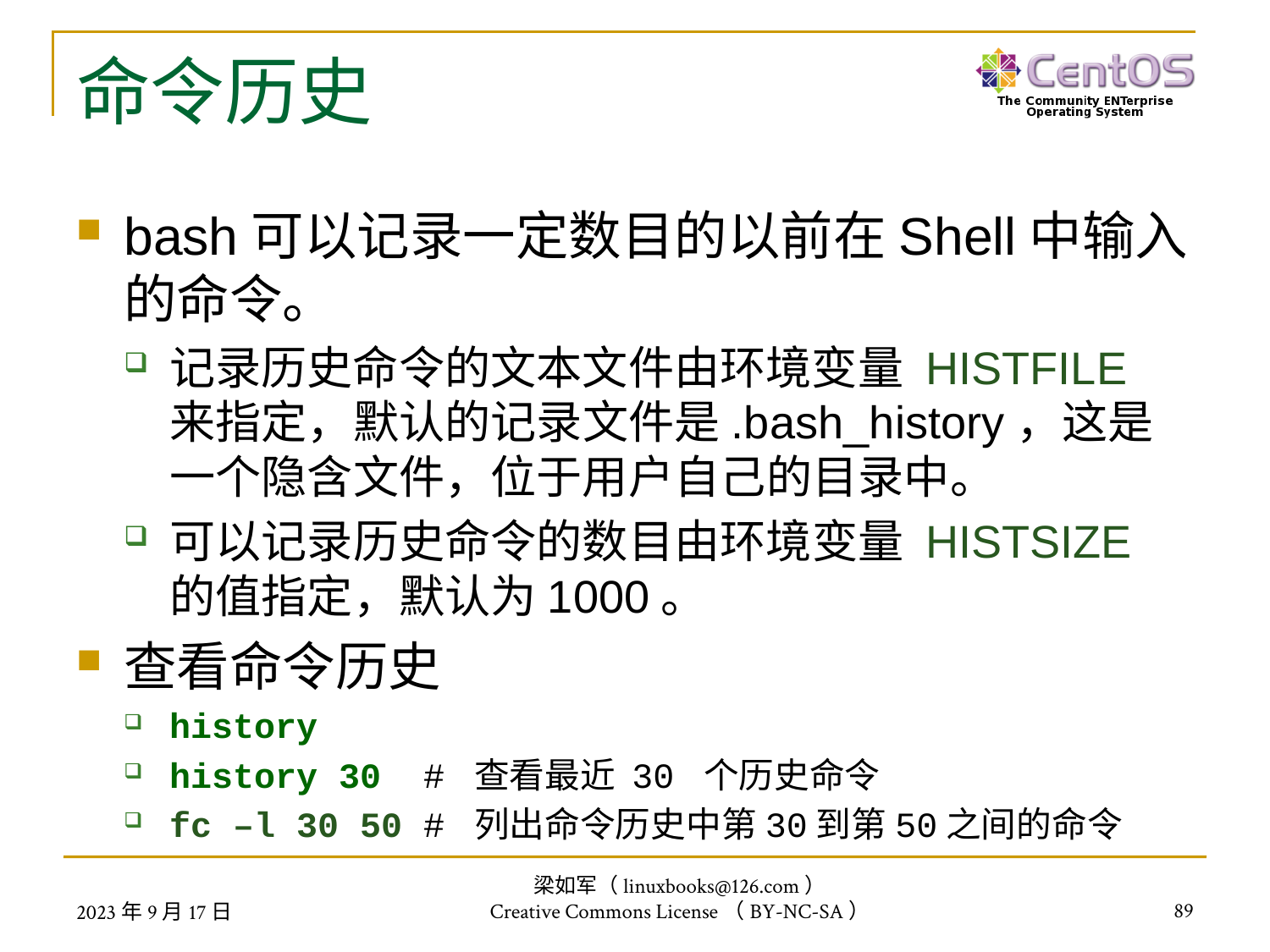

# 命令历史
bash可以记录一定数目的以前在Shell中输入的命令。
记录历史命令的文本文件由环境变量 HISTFILE 来指定，默认的记录文件是.bash_history，这是一个隐含文件，位于用户自己的目录中。
可以记录历史命令的数目由环境变量 HISTSIZE 的值指定，默认为1000。
查看命令历史
history
history 30  # 查看最近 30 个历史命令
fc –l 30 50 # 列出命令历史中第30到第50之间的命令

梁如军（linuxbooks@126.com）
Creative Commons License（BY-NC-SA）
2023年9月17日
89